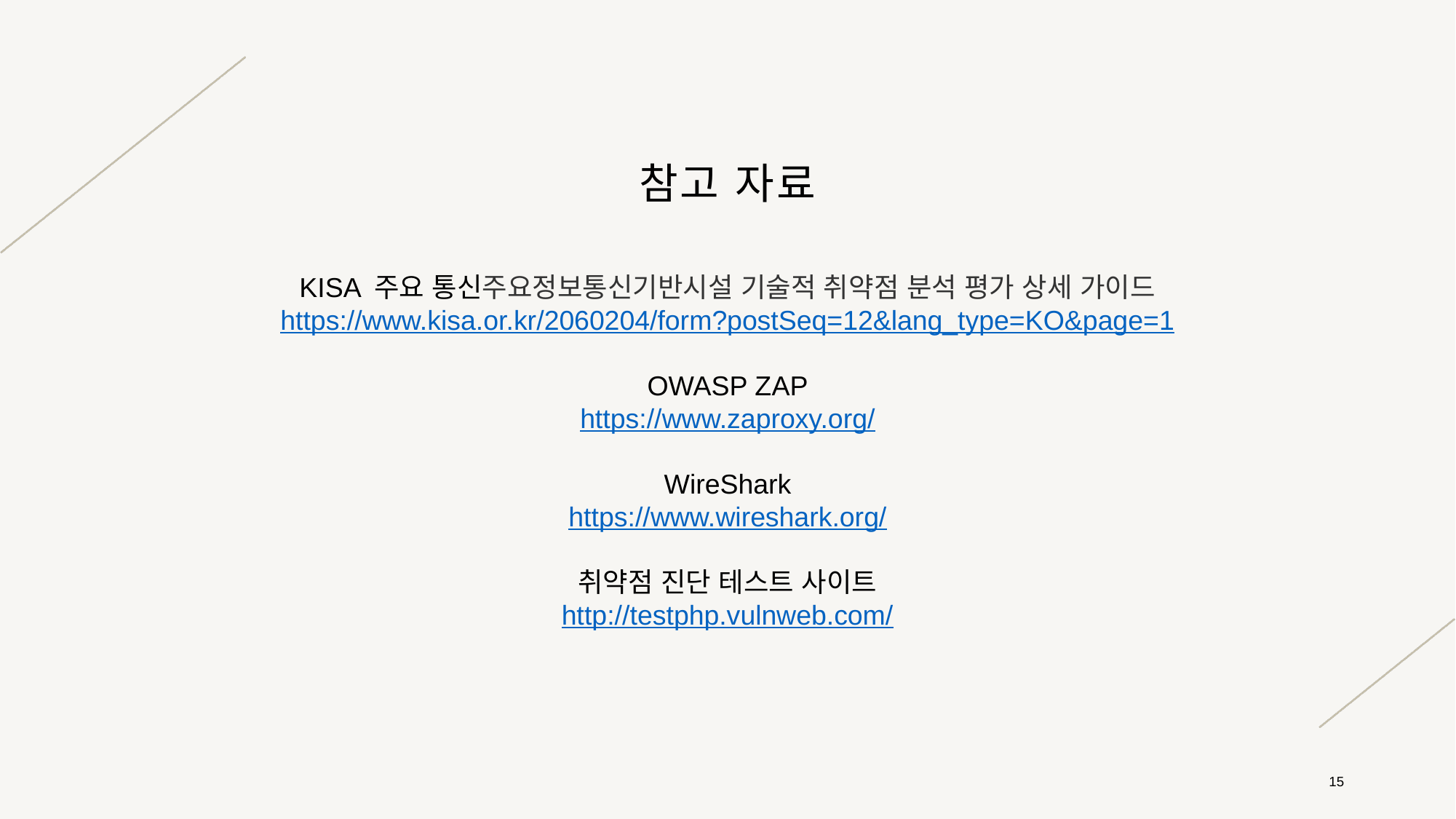

# 참고 자료
KISA 주요 통신주요정보통신기반시설 기술적 취약점 분석 평가 상세 가이드
https://www.kisa.or.kr/2060204/form?postSeq=12&lang_type=KO&page=1

OWASP ZAP
https://www.zaproxy.org/

WireShark
https://www.wireshark.org/

취약점 진단 테스트 사이트
http://testphp.vulnweb.com/
15